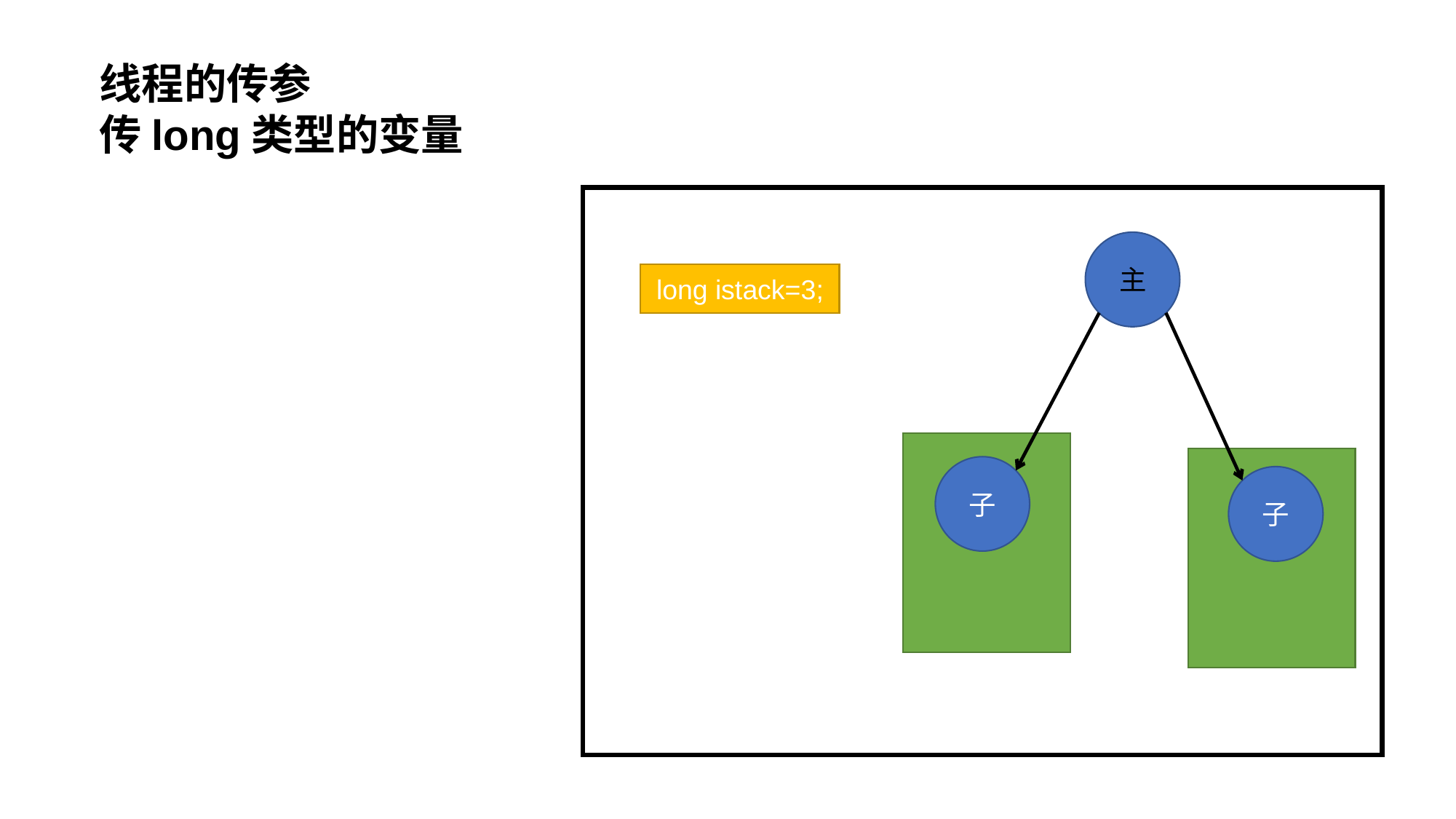

线程的传参
传long类型的变量

主
long istack=3;

子
子